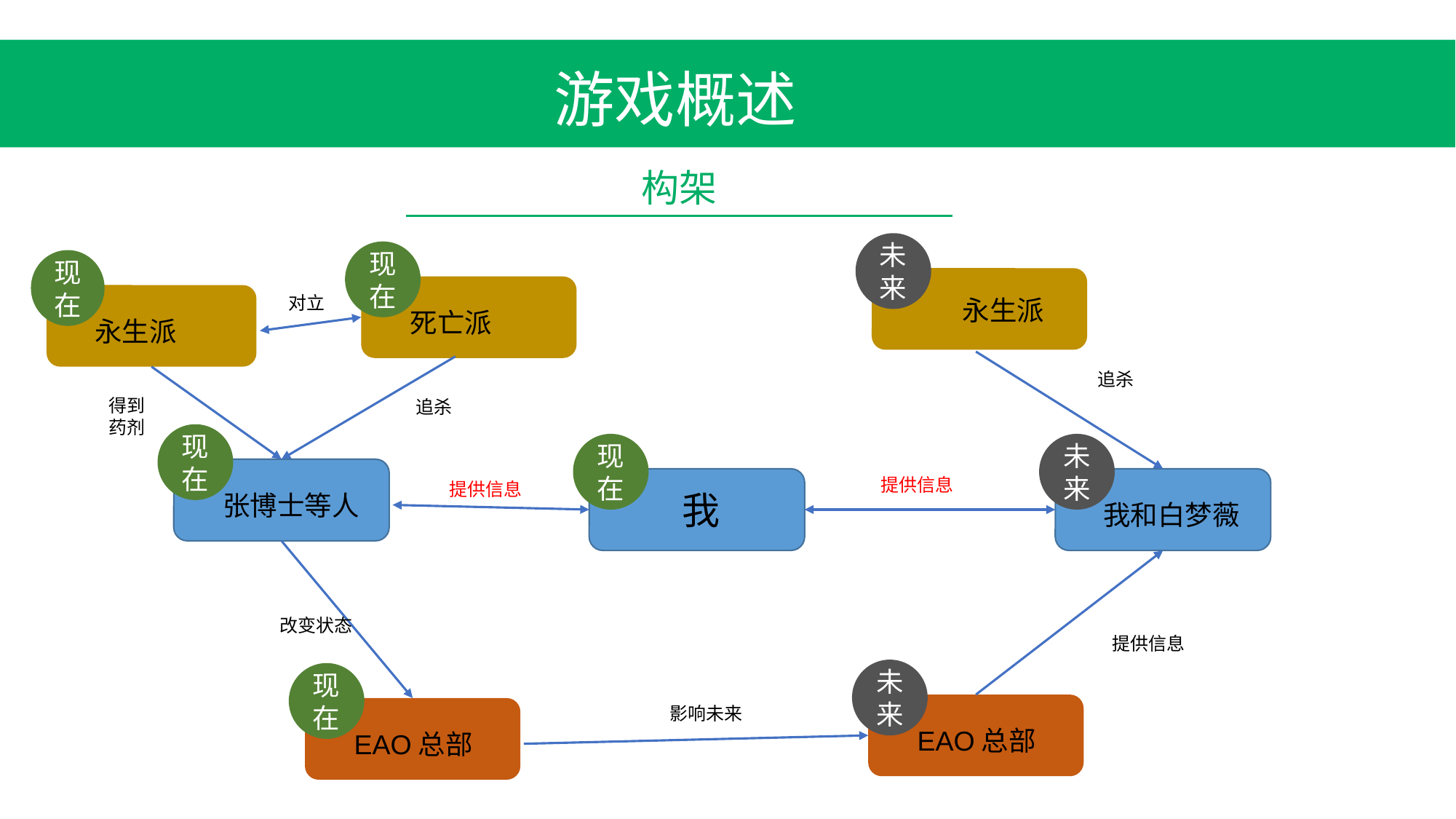

游戏概述
构架
未来

永生派
现在

死亡派
现在

永生派
对立
追杀
得到药剂
追杀
现在

张博士等人
现在

我
未来

我和白梦薇
提供信息
提供信息
改变状态
提供信息
未来

EAO总部
现在

EAO总部
影响未来